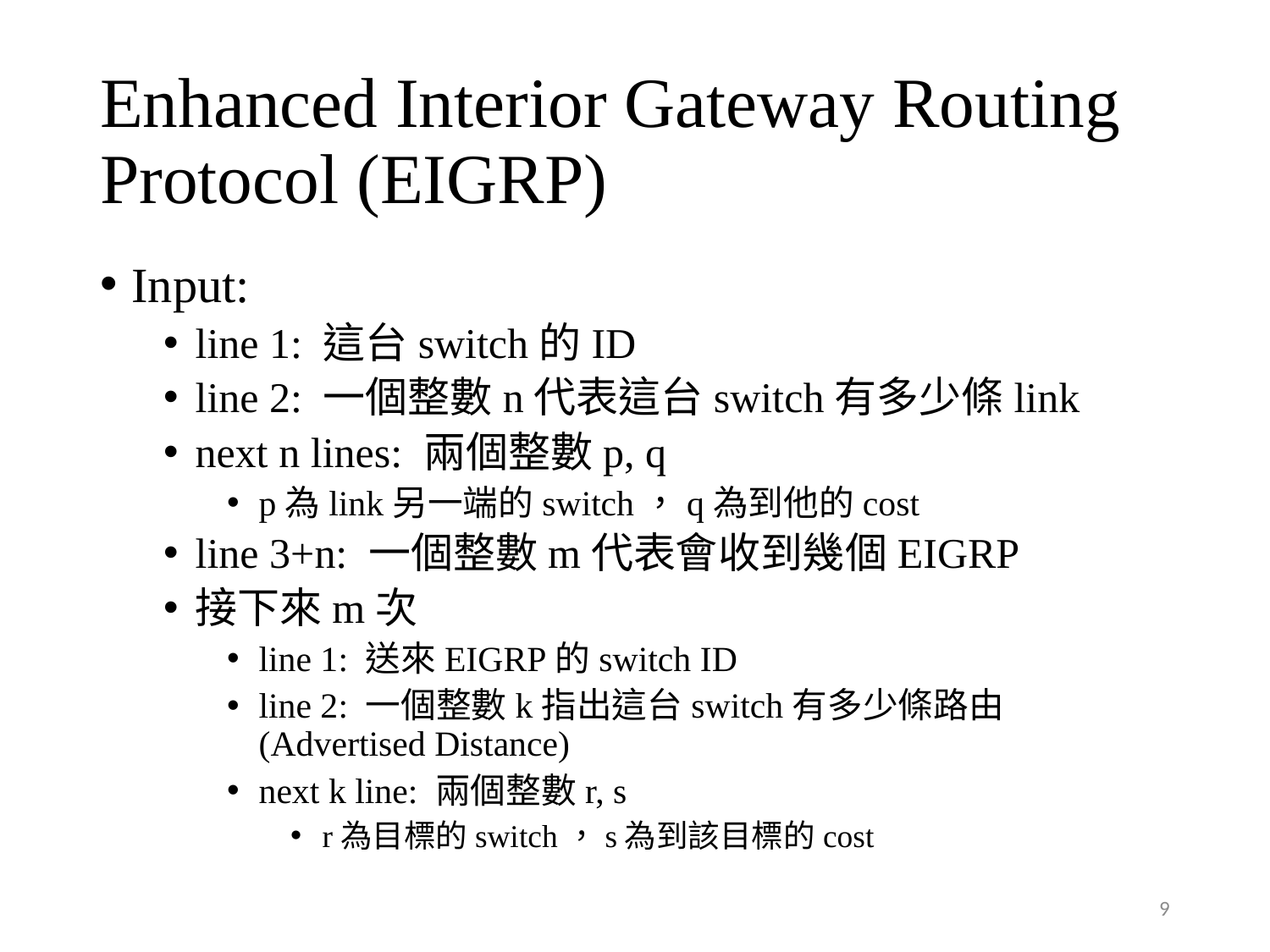

# Enhanced Interior Gateway Routing Protocol (EIGRP)
Input:
line 1: 這台switch的ID
line 2: 一個整數n代表這台switch有多少條link
next n lines: 兩個整數p, q
p為link另一端的switch，q為到他的cost
line 3+n: 一個整數m代表會收到幾個EIGRP
接下來m次
line 1: 送來EIGRP的switch ID
line 2: 一個整數k指出這台switch有多少條路由 (Advertised Distance)
next k line: 兩個整數r, s
r為目標的switch，s為到該目標的cost
9